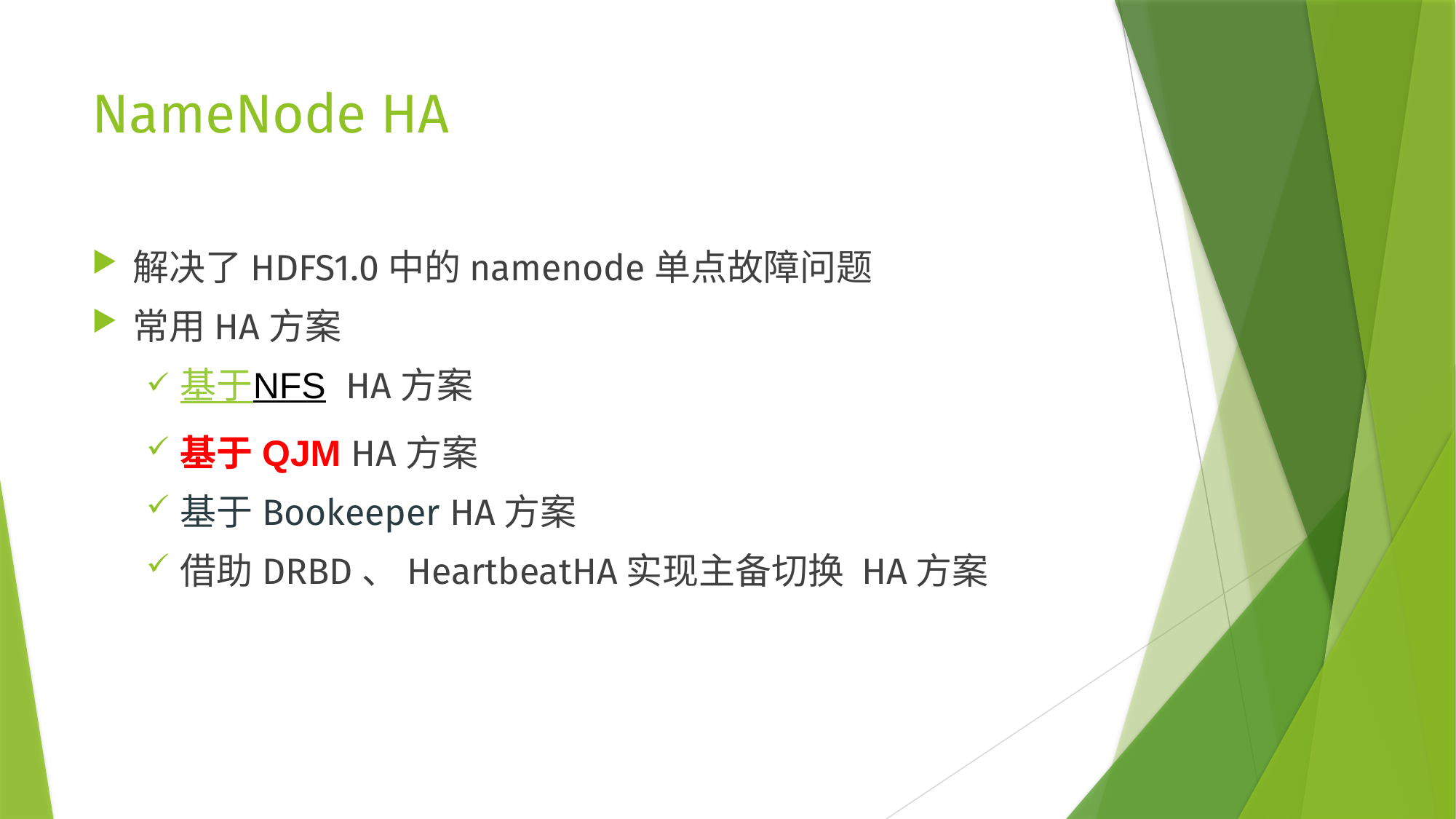

# NameNode HA

解决了HDFS1.0中的namenode单点故障问题
常用HA方案
基于NFS  HA方案
基于QJM HA方案
基于Bookeeper HA方案
借助DRBD、HeartbeatHA实现主备切换 HA方案